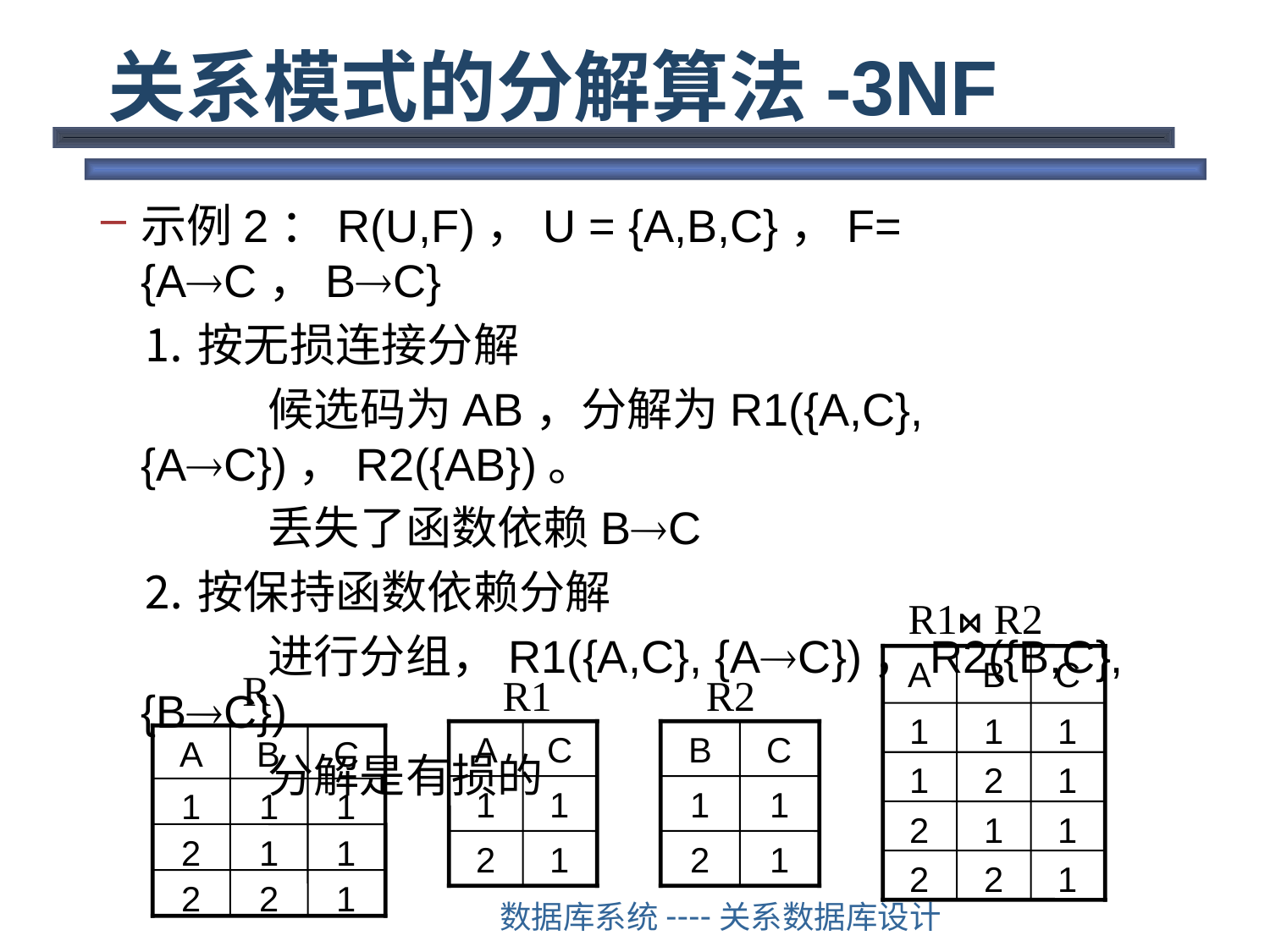

# 关系模式的分解算法-3NF
示例2：R(U,F)，U = {A,B,C}，F=  {A→C，B→C}
	⒈按无损连接分解
		候选码为AB，分解为R1({A,C}, {A→C})，R2({AB})。
		丢失了函数依赖B→C
	⒉按保持函数依赖分解
		进行分组，R1({A,C}, {A→C})，R2({B,C}, {B→C})
		分解是有损的
R1⋈
R2
A

B

C

1

1
1
1

2
1
2

1
1
2

2
1

R
R1
R2
A

C

1

1
2

1

B

C

1

1
2

1

A

B

C

1

1
1
2

1
1
2

2
1

数据库系统----关系数据库设计